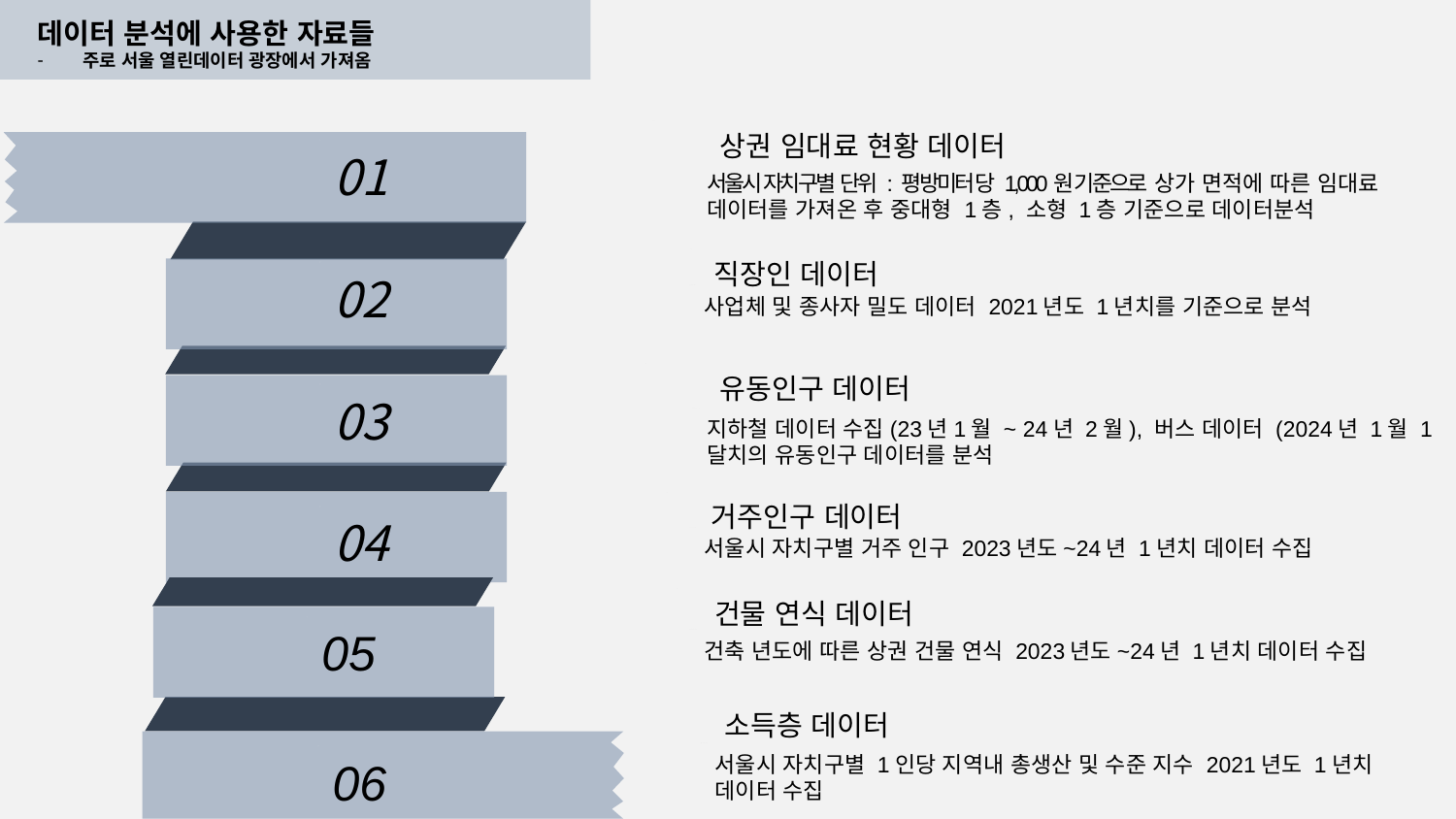

데이터 분석에 사용한 자료들
주로 서울 열린데이터 광장에서 가져옴
상권 임대료 현황 데이터

01
서울시 자치구별  단위 : 평방미터 당 1,000원 기준으로  상가 면적에 따른 임대료 데이터를 가져온 후 중대형 1층, 소형 1층 기준으로 데이터분석

직장인 데이터

02
사업체 및 종사자 밀도 데이터 2021년도 1년치를 기준으로 분석

유동인구 데이터

03
지하철 데이터 수집(23년1월 ~ 24년 2월), 버스 데이터 (2024년 1월 1달치의 유동인구 데이터를 분석

거주인구 데이터
04
서울시 자치구별 거주 인구 2023년도~24년 1년치 데이터 수집

건물 연식 데이터

05
건축 년도에 따른 상권 건물 연식 2023년도~24년 1년치 데이터 수집

소득층 데이터

서울시 자치구별 1인당 지역내 총생산 및 수준 지수 2021년도 1년치 데이터 수집

06